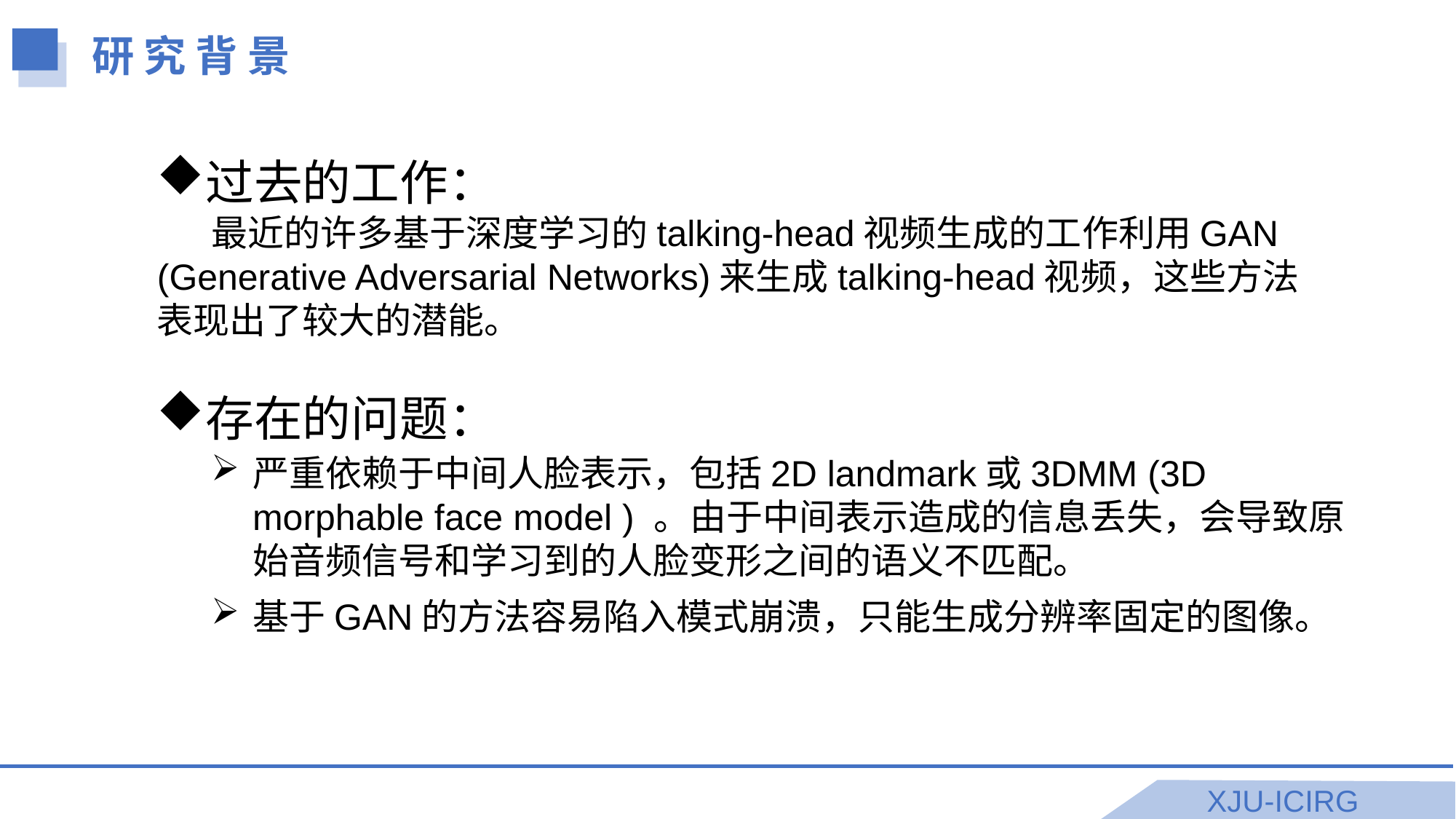

研 究 背 景

过去的工作：
最近的许多基于深度学习的talking-head视频生成的工作利用GAN (Generative Adversarial Networks)来生成talking-head视频，这些方法表现出了较大的潜能。
存在的问题：
严重依赖于中间人脸表示，包括2D landmark或3DMM (3D morphable face model ) 。由于中间表示造成的信息丢失，会导致原始音频信号和学习到的人脸变形之间的语义不匹配。
基于GAN的方法容易陷入模式崩溃，只能生成分辨率固定的图像。
XJU-ICIRG